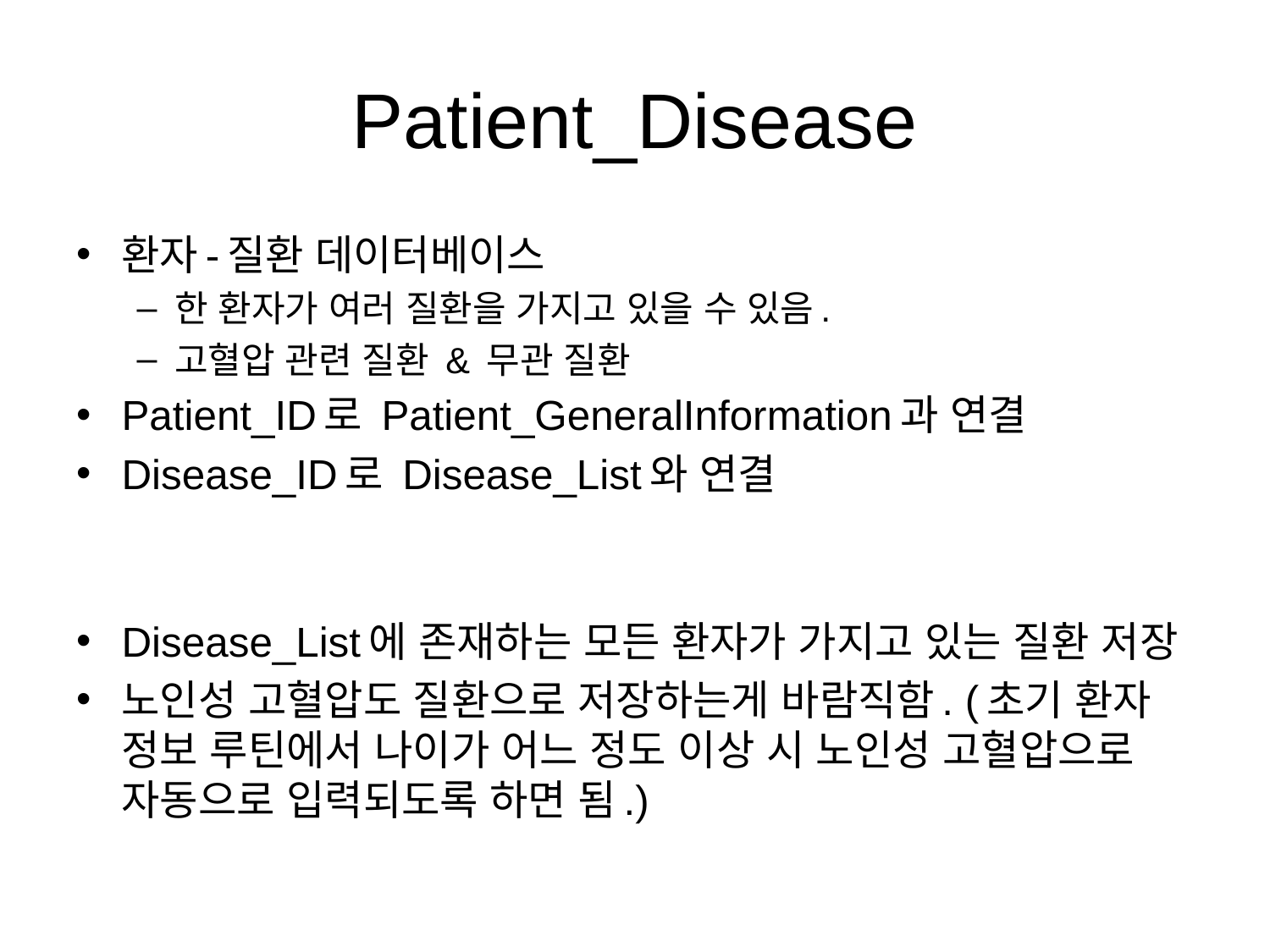

# Patient_Disease
환자-질환 데이터베이스
한 환자가 여러 질환을 가지고 있을 수 있음.
고혈압 관련 질환 & 무관 질환
Patient_ID로 Patient_GeneralInformation과 연결
Disease_ID로 Disease_List와 연결

Disease_List에 존재하는 모든 환자가 가지고 있는 질환 저장
노인성 고혈압도 질환으로 저장하는게 바람직함. (초기 환자 정보 루틴에서 나이가 어느 정도 이상 시 노인성 고혈압으로 자동으로 입력되도록 하면 됨.)